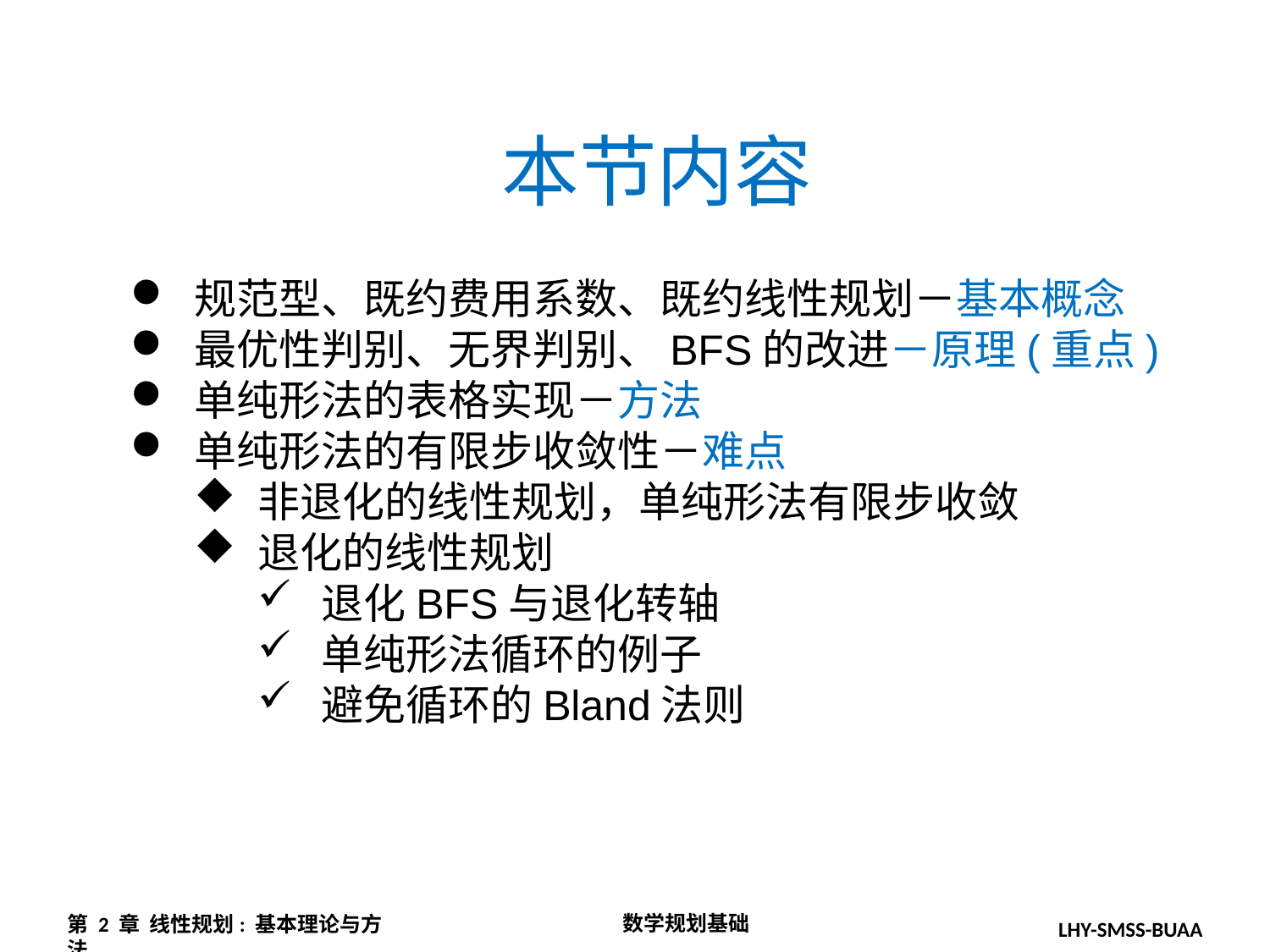

本节内容
规范型、既约费用系数、既约线性规划－基本概念
最优性判别、无界判别、BFS的改进－原理(重点)
单纯形法的表格实现－方法
单纯形法的有限步收敛性－难点
非退化的线性规划，单纯形法有限步收敛
退化的线性规划
退化BFS与退化转轴
单纯形法循环的例子
避免循环的Bland法则